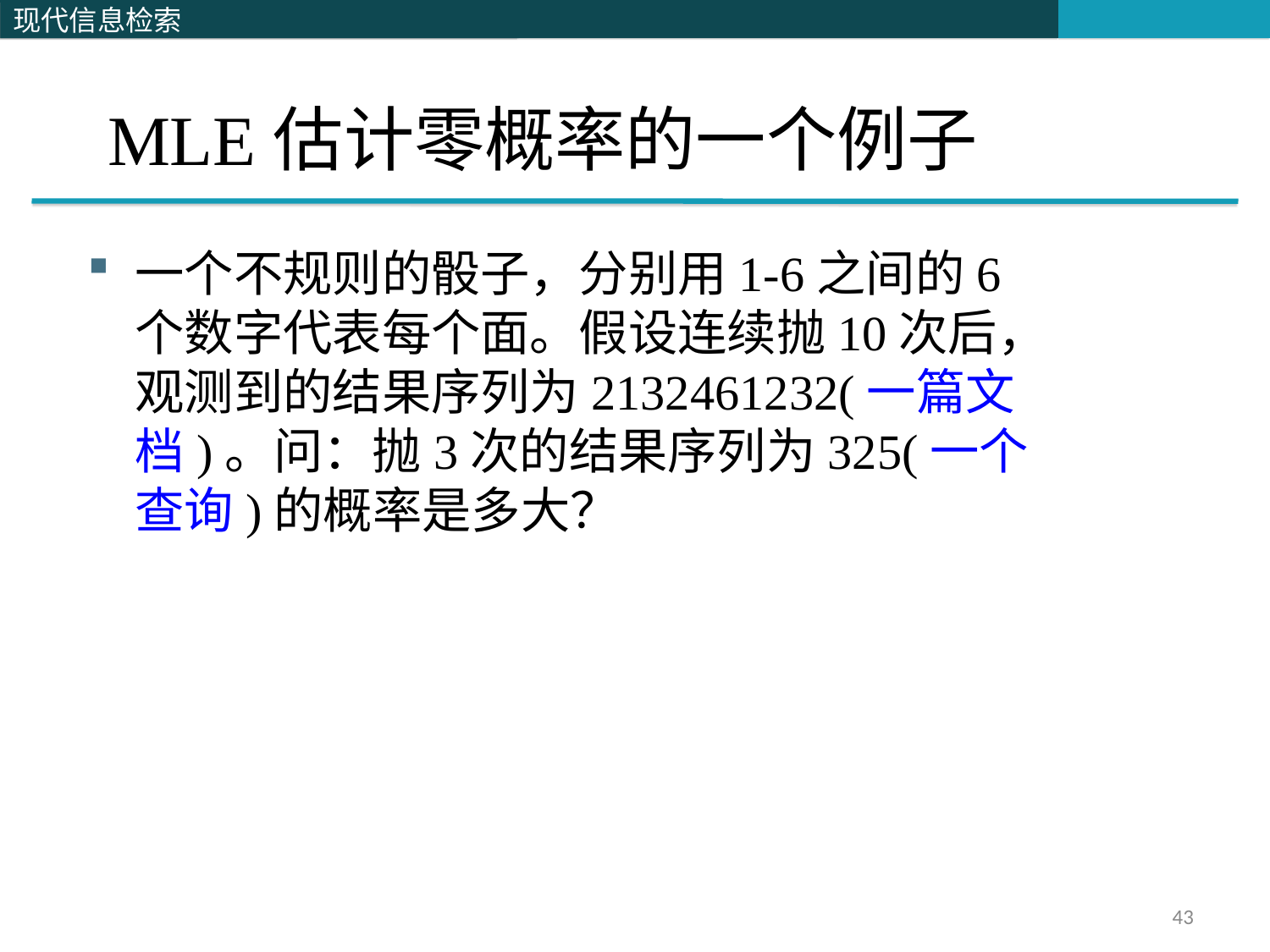

# MLE估计零概率的一个例子
一个不规则的骰子，分别用1-6之间的6个数字代表每个面。假设连续抛10次后，观测到的结果序列为2132461232(一篇文档)。问：抛3次的结果序列为325(一个查询)的概率是多大？

43